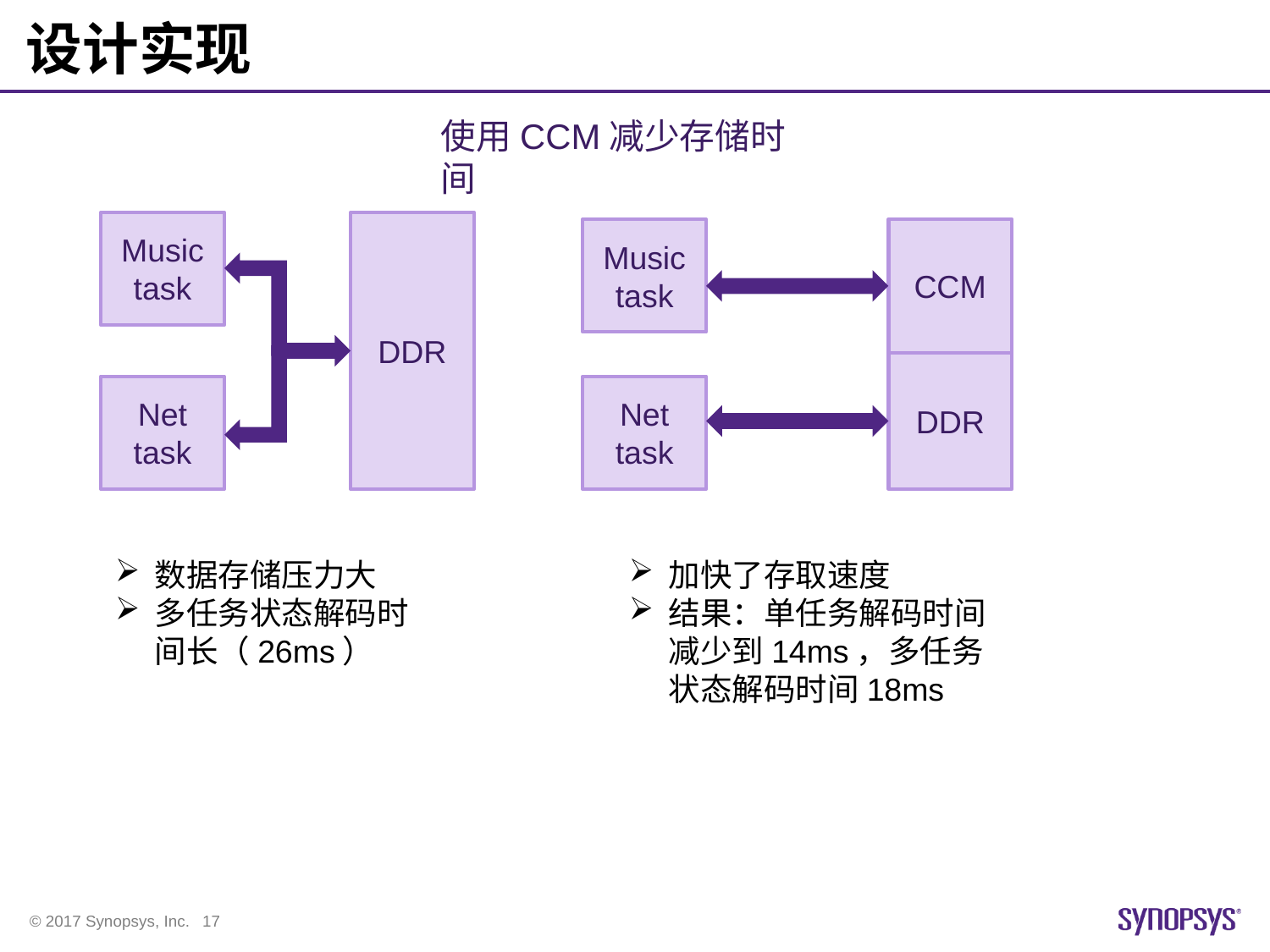

# 设计实现
使用CCM减少存储时间
Music task
DDR
Music task
CCM

DDR

Net task
Net task

数据存储压力大
多任务状态解码时间长（26ms）
加快了存取速度
结果：单任务解码时间减少到14ms，多任务状态解码时间18ms